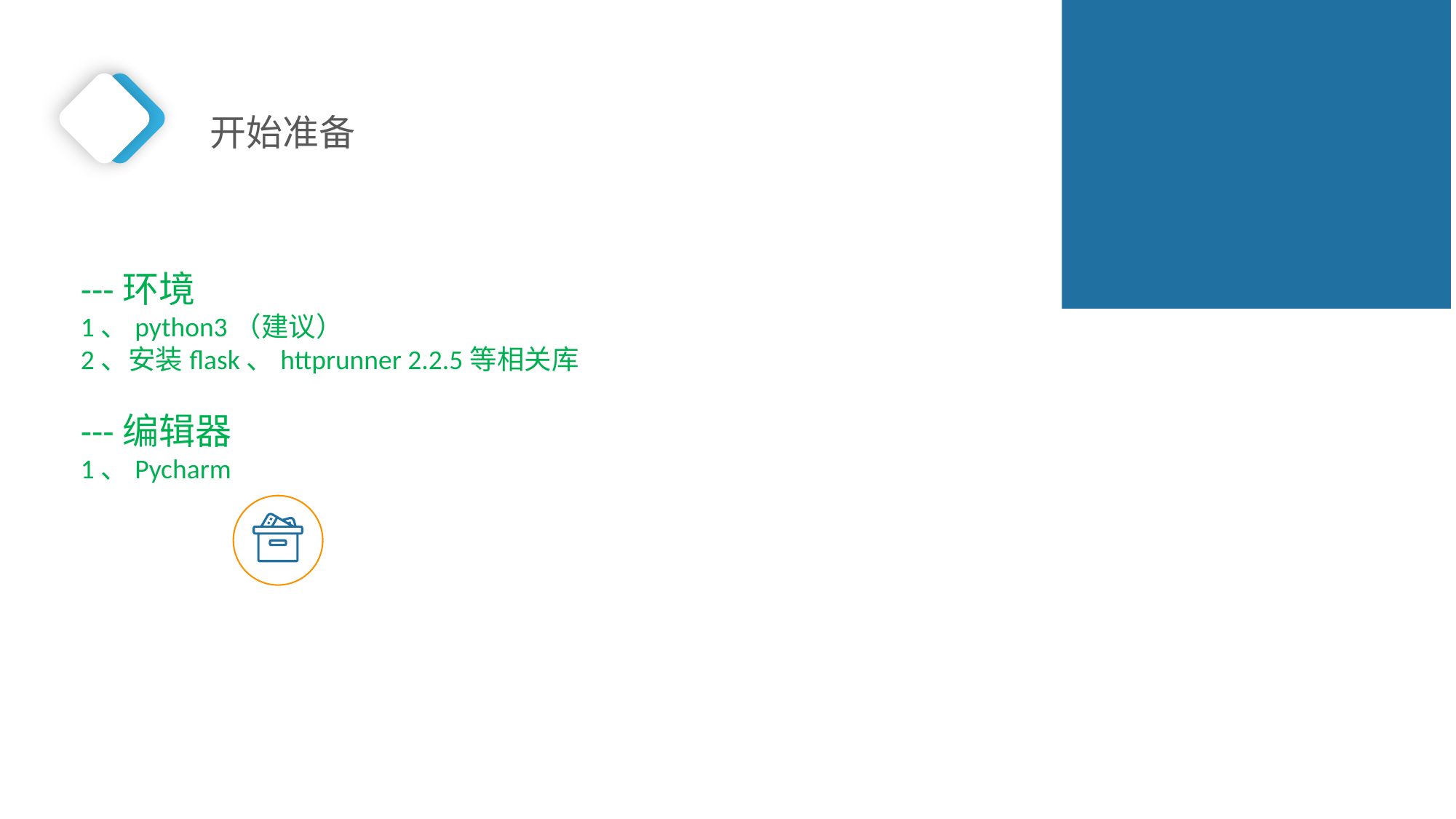

开始准备

---环境
1、python3（建议）
2、安装flask、httprunner 2.2.5等相关库

---编辑器
1、Pycharm